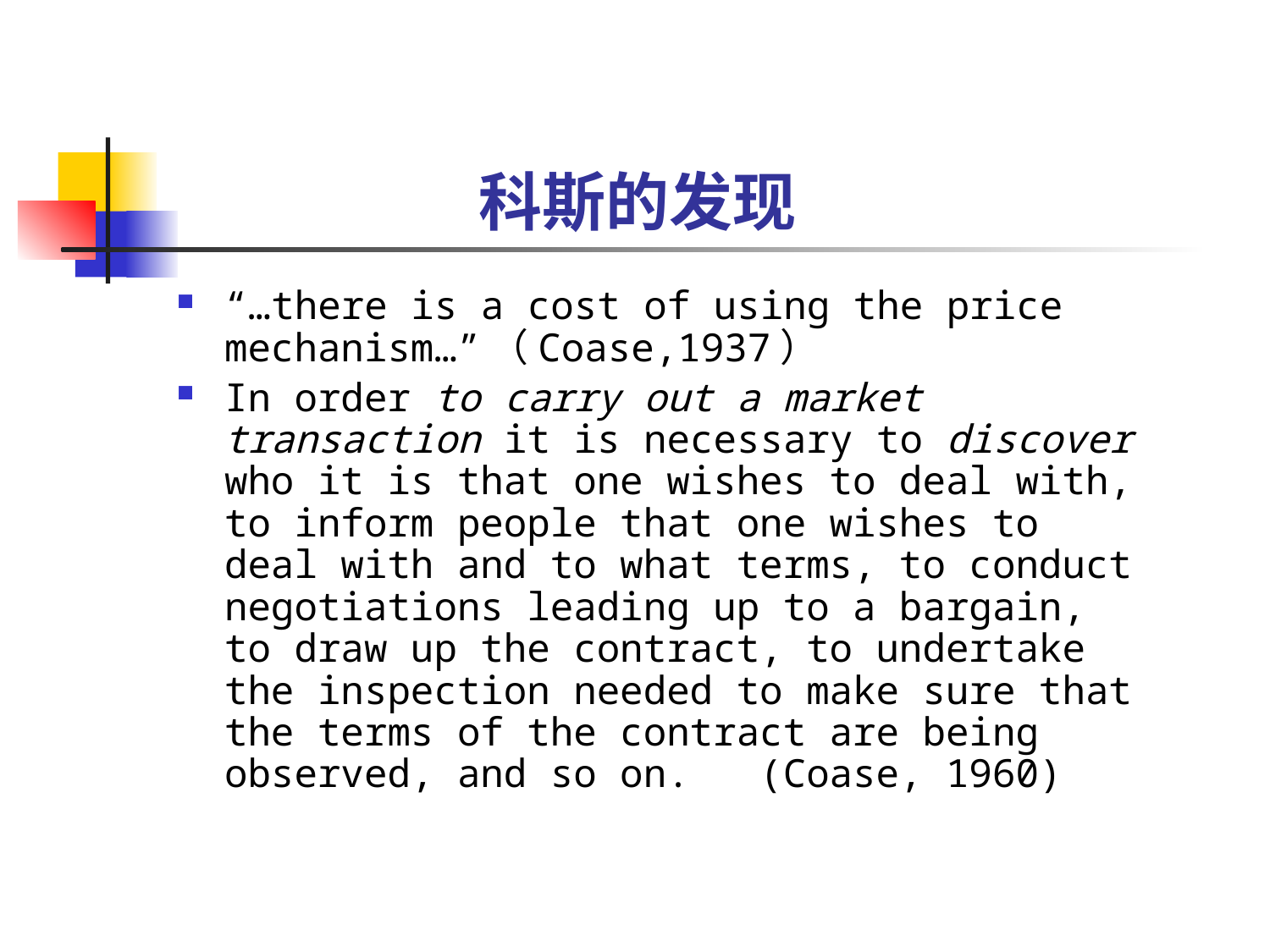

# 科斯的发现
“…there is a cost of using the price mechanism…”（Coase,1937）
In order to carry out a market transaction it is necessary to discover who it is that one wishes to deal with, to inform people that one wishes to deal with and to what terms, to conduct negotiations leading up to a bargain, to draw up the contract, to undertake the inspection needed to make sure that the terms of the contract are being observed, and so on.   (Coase, 1960)